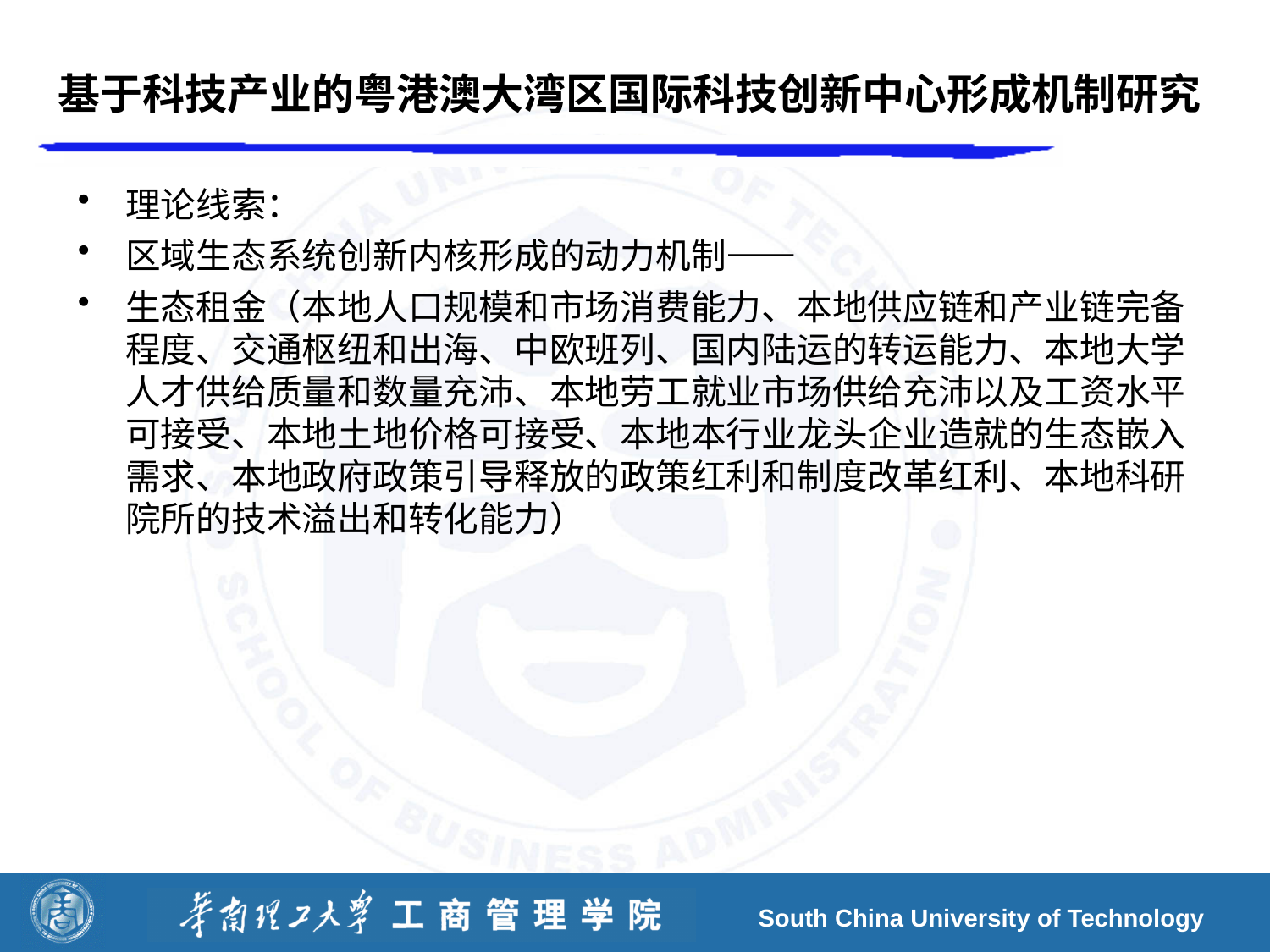

# 基于科技产业的粤港澳大湾区国际科技创新中心形成机制研究
理论线索：
区域生态系统创新内核形成的动力机制——
生态租金（本地人口规模和市场消费能力、本地供应链和产业链完备程度、交通枢纽和出海、中欧班列、国内陆运的转运能力、本地大学人才供给质量和数量充沛、本地劳工就业市场供给充沛以及工资水平可接受、本地土地价格可接受、本地本行业龙头企业造就的生态嵌入需求、本地政府政策引导释放的政策红利和制度改革红利、本地科研院所的技术溢出和转化能力）

South China University of Technology